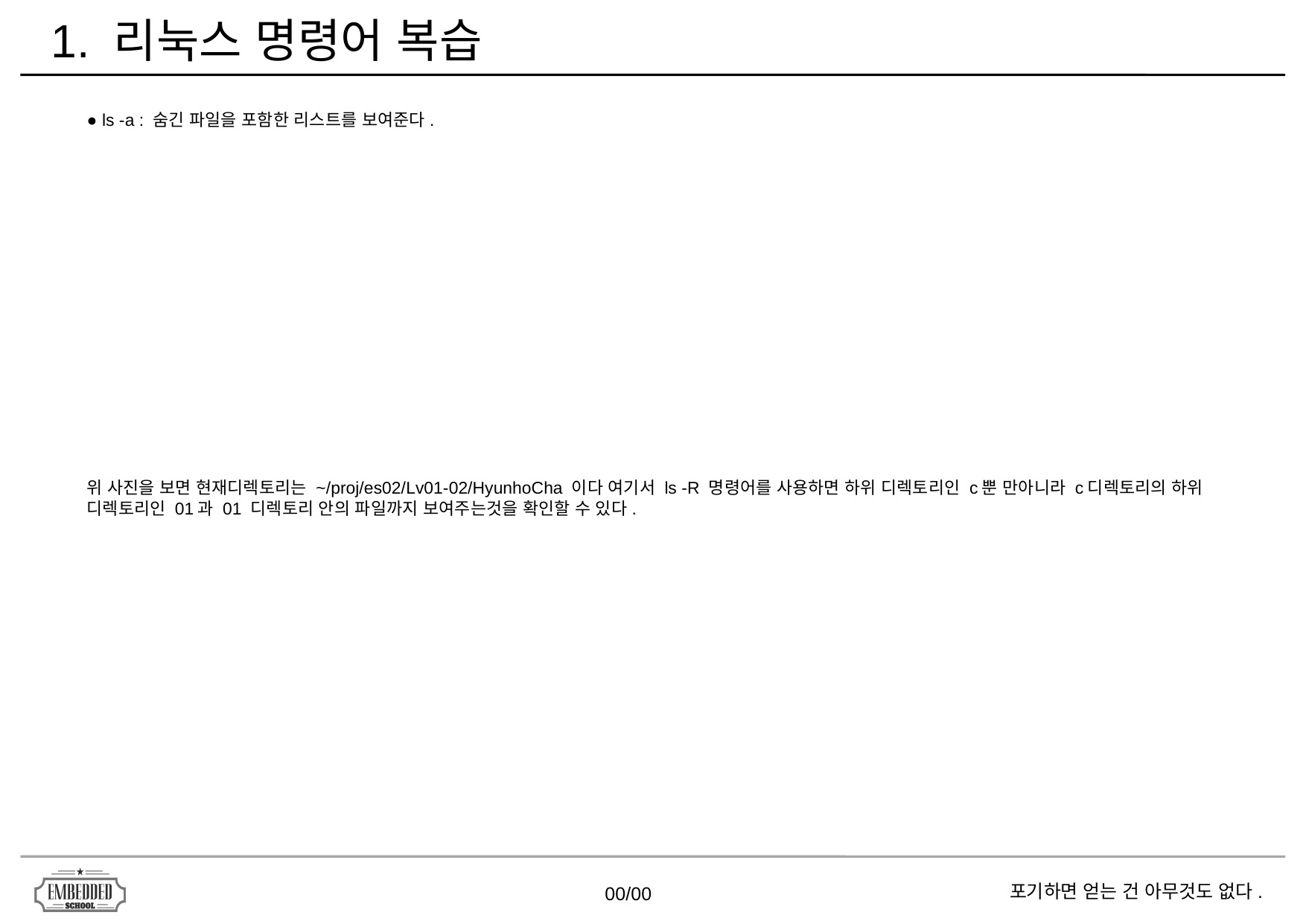

1. 리눅스 명령어 복습
● ls -a : 숨긴 파일을 포함한 리스트를 보여준다.

위 사진을 보면 현재디렉토리는 ~/proj/es02/Lv01-02/HyunhoCha 이다 여기서 ls -R 명령어를 사용하면 하위 디렉토리인 c뿐 만아니라 c디렉토리의 하위 디렉토리인 01과 01 디렉토리 안의 파일까지 보여주는것을 확인할 수 있다.

00/00